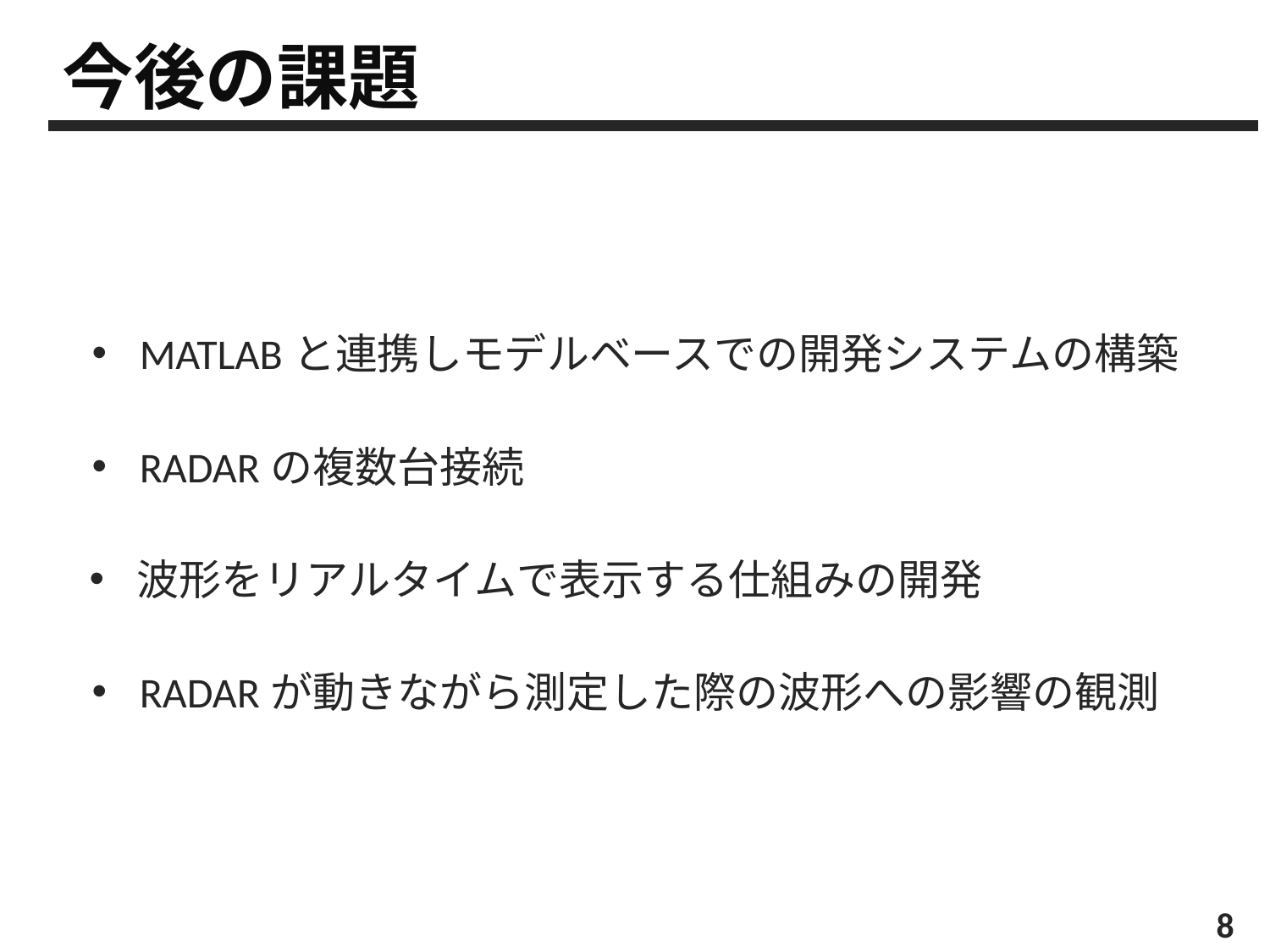

今後の課題
MATLABと連携しモデルベースでの開発システムの構築
RADARの複数台接続
波形をリアルタイムで表示する仕組みの開発
RADARが動きながら測定した際の波形への影響の観測
8